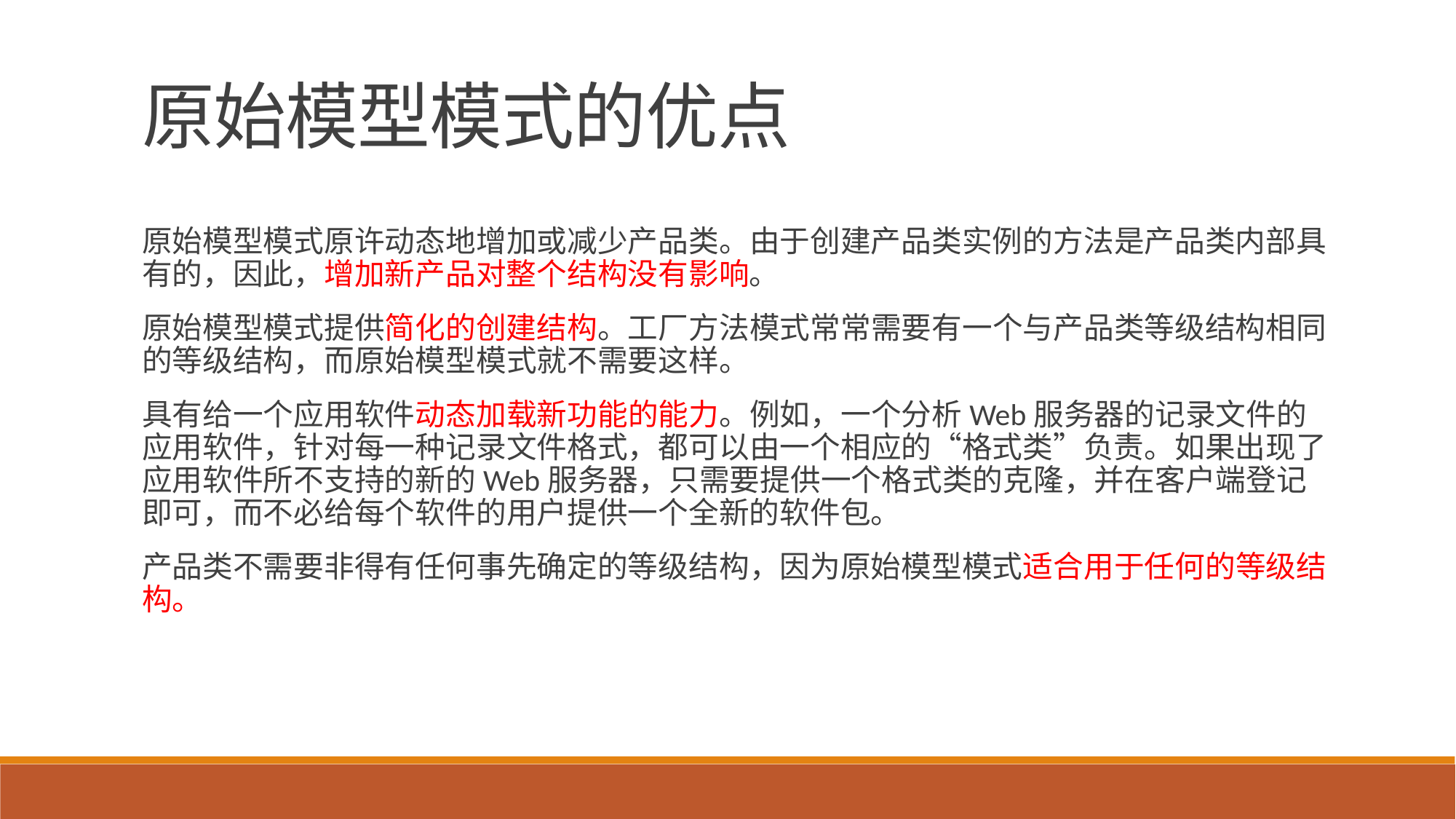

原始模型模式的优点
原始模型模式原许动态地增加或减少产品类。由于创建产品类实例的方法是产品类内部具有的，因此，增加新产品对整个结构没有影响。
原始模型模式提供简化的创建结构。工厂方法模式常常需要有一个与产品类等级结构相同的等级结构，而原始模型模式就不需要这样。
具有给一个应用软件动态加载新功能的能力。例如，一个分析Web服务器的记录文件的应用软件，针对每一种记录文件格式，都可以由一个相应的“格式类”负责。如果出现了应用软件所不支持的新的Web服务器，只需要提供一个格式类的克隆，并在客户端登记即可，而不必给每个软件的用户提供一个全新的软件包。
产品类不需要非得有任何事先确定的等级结构，因为原始模型模式适合用于任何的等级结构。